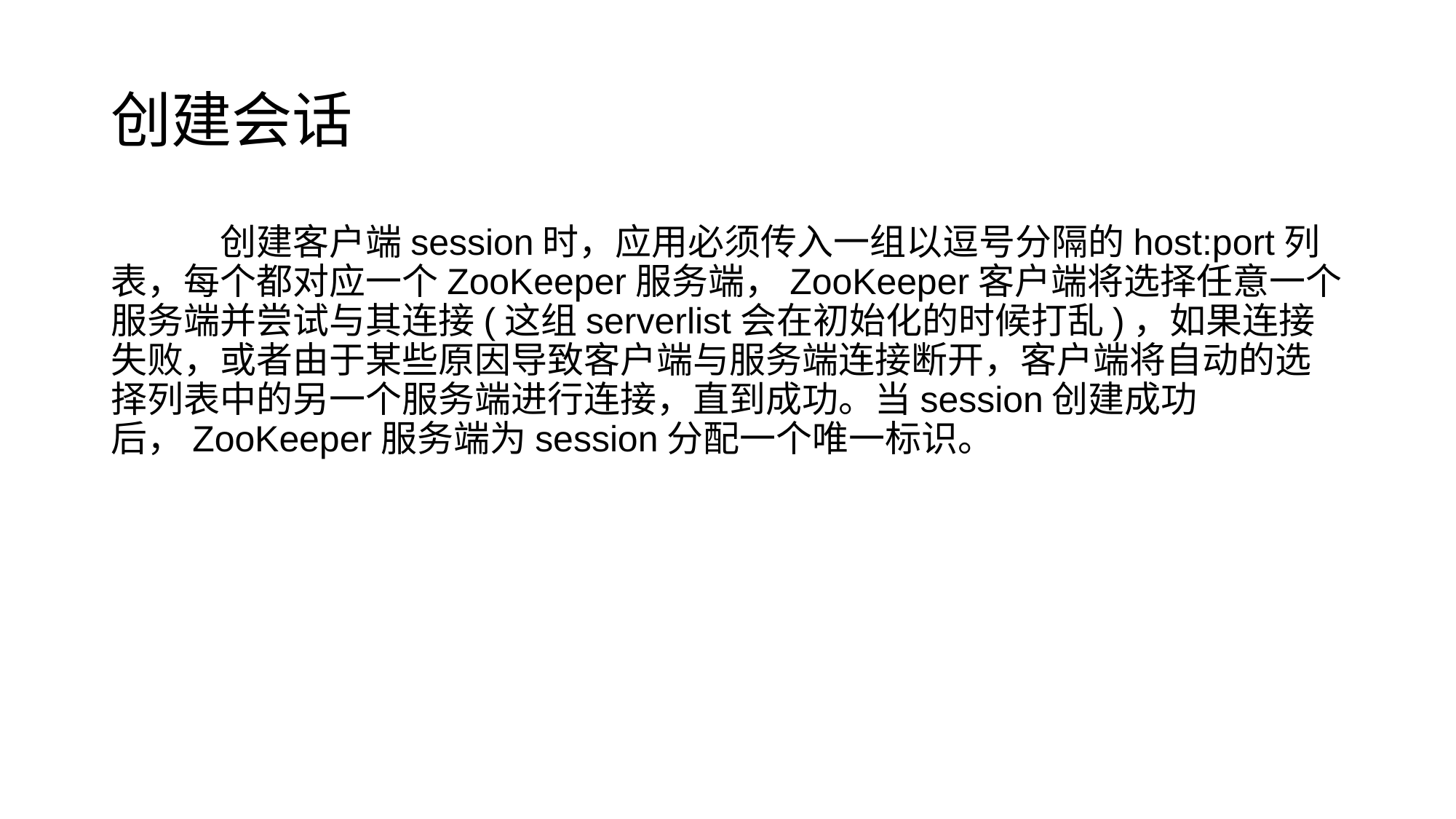

# 创建会话
	创建客户端session时，应用必须传入一组以逗号分隔的host:port列表，每个都对应一个ZooKeeper服务端，ZooKeeper客户端将选择任意一个服务端并尝试与其连接(这组serverlist会在初始化的时候打乱)，如果连接失败，或者由于某些原因导致客户端与服务端连接断开，客户端将自动的选择列表中的另一个服务端进行连接，直到成功。当session创建成功后，ZooKeeper服务端为session分配一个唯一标识。